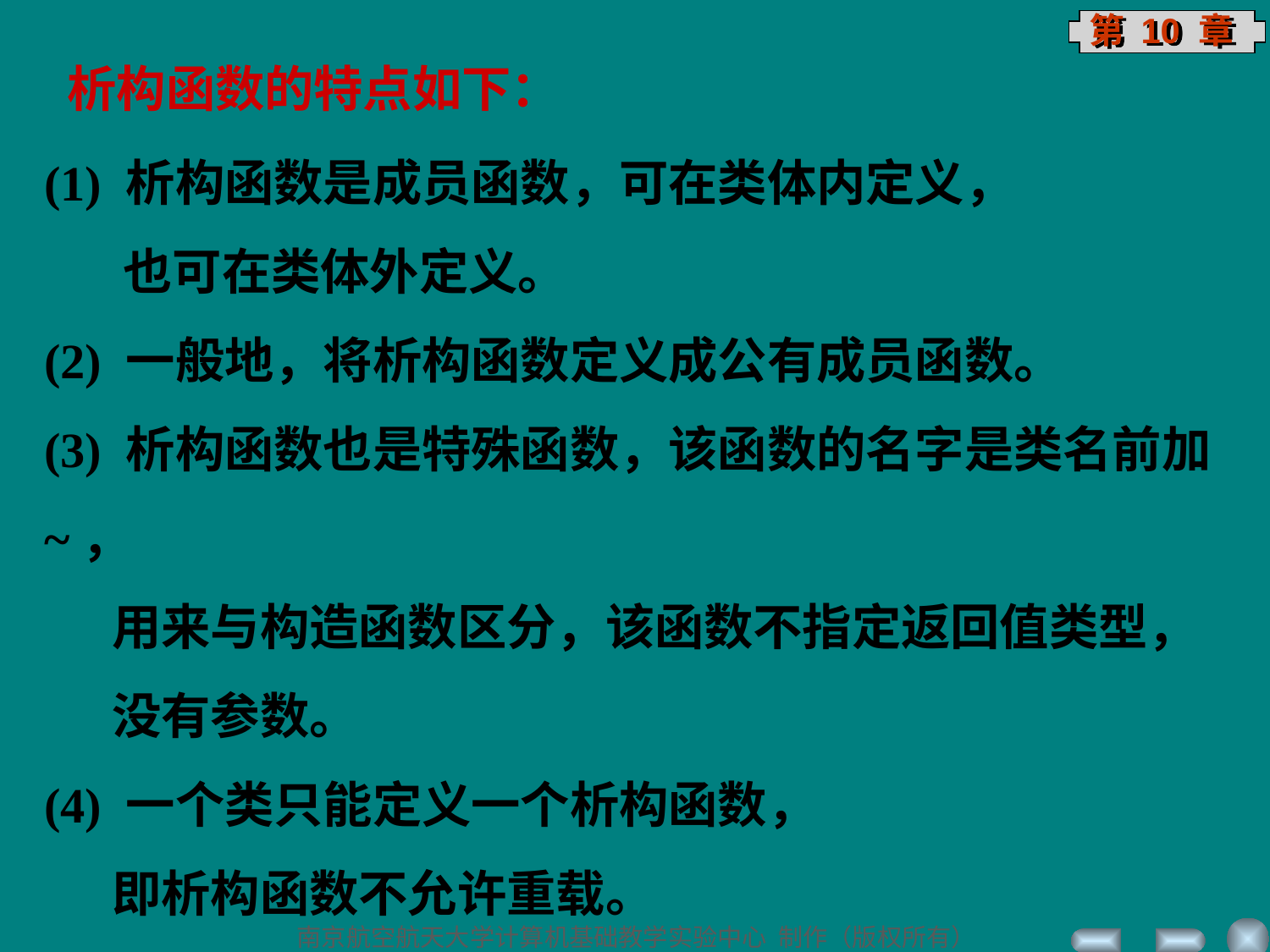

析构函数的特点如下：
(1) 析构函数是成员函数，可在类体内定义，
      也可在类体外定义。
(2) 一般地，将析构函数定义成公有成员函数。
(3) 析构函数也是特殊函数，该函数的名字是类名前加 ~，
     用来与构造函数区分，该函数不指定返回值类型，
     没有参数。
(4) 一个类只能定义一个析构函数，
     即析构函数不允许重载。